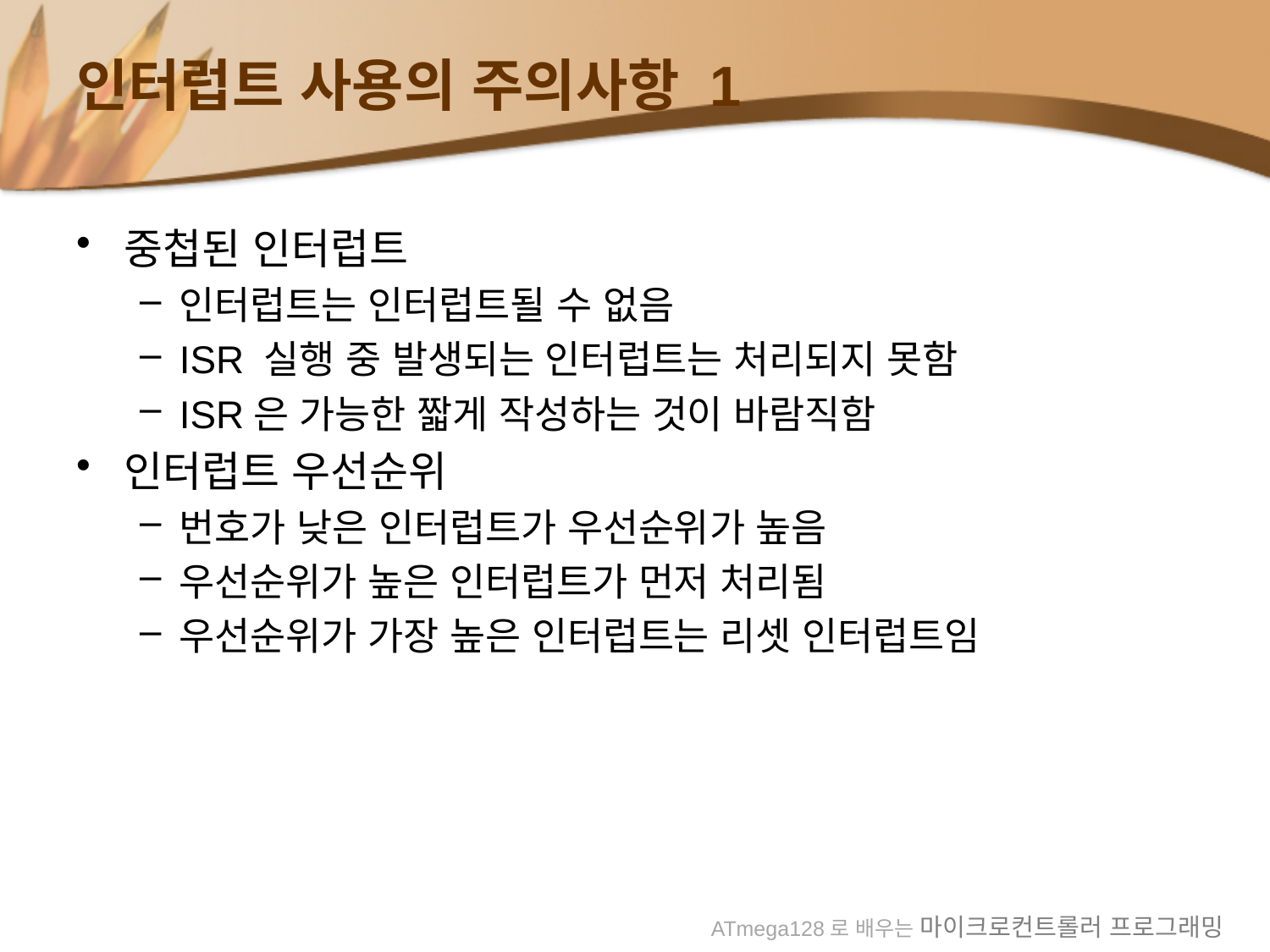

# 인터럽트 사용의 주의사항 1
중첩된 인터럽트
인터럽트는 인터럽트될 수 없음
ISR 실행 중 발생되는 인터럽트는 처리되지 못함
ISR은 가능한 짧게 작성하는 것이 바람직함
인터럽트 우선순위
번호가 낮은 인터럽트가 우선순위가 높음
우선순위가 높은 인터럽트가 먼저 처리됨
우선순위가 가장 높은 인터럽트는 리셋 인터럽트임